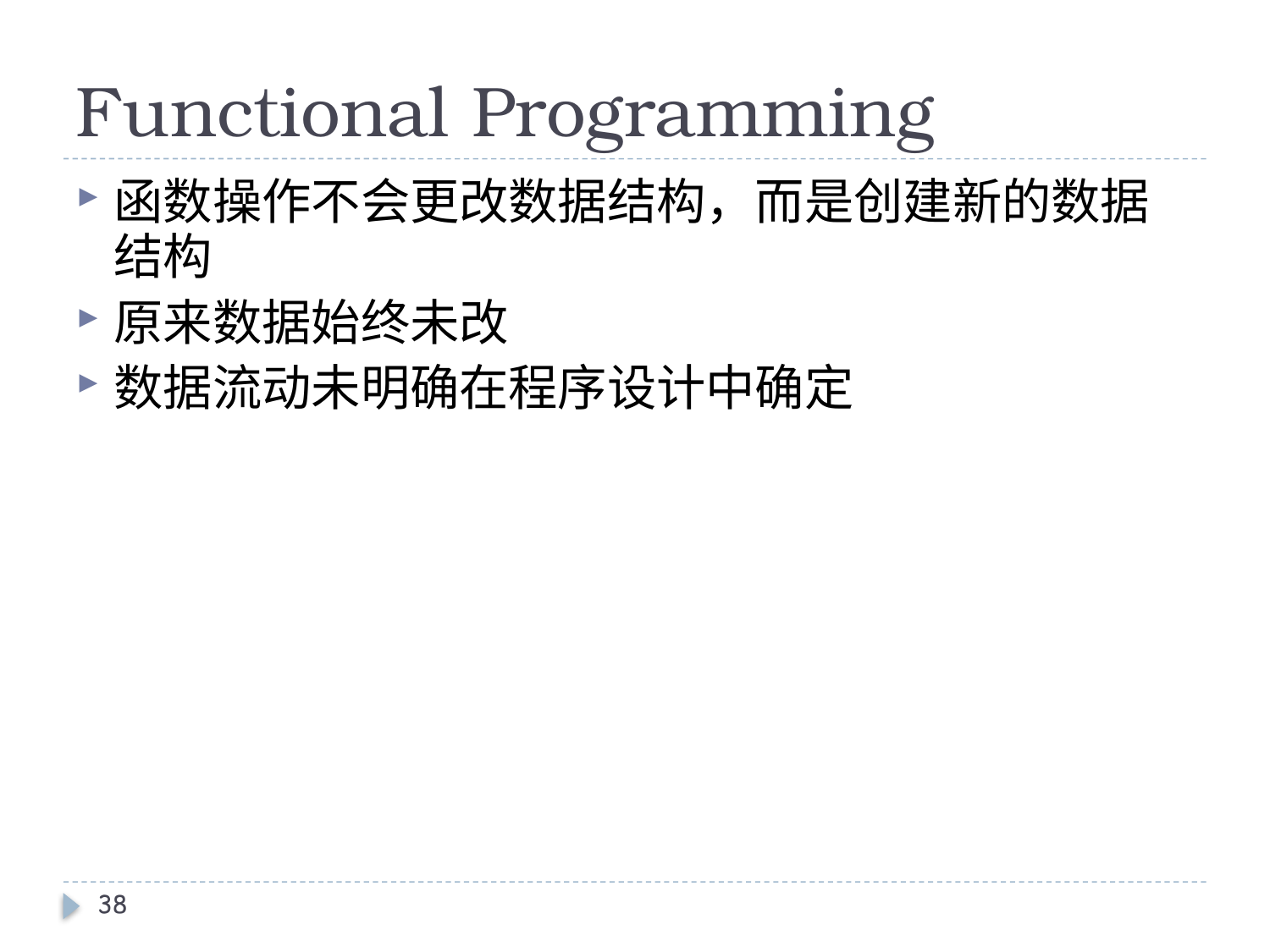

# Functional Programming
函数操作不会更改数据结构，而是创建新的数据结构
原来数据始终未改
数据流动未明确在程序设计中确定
38